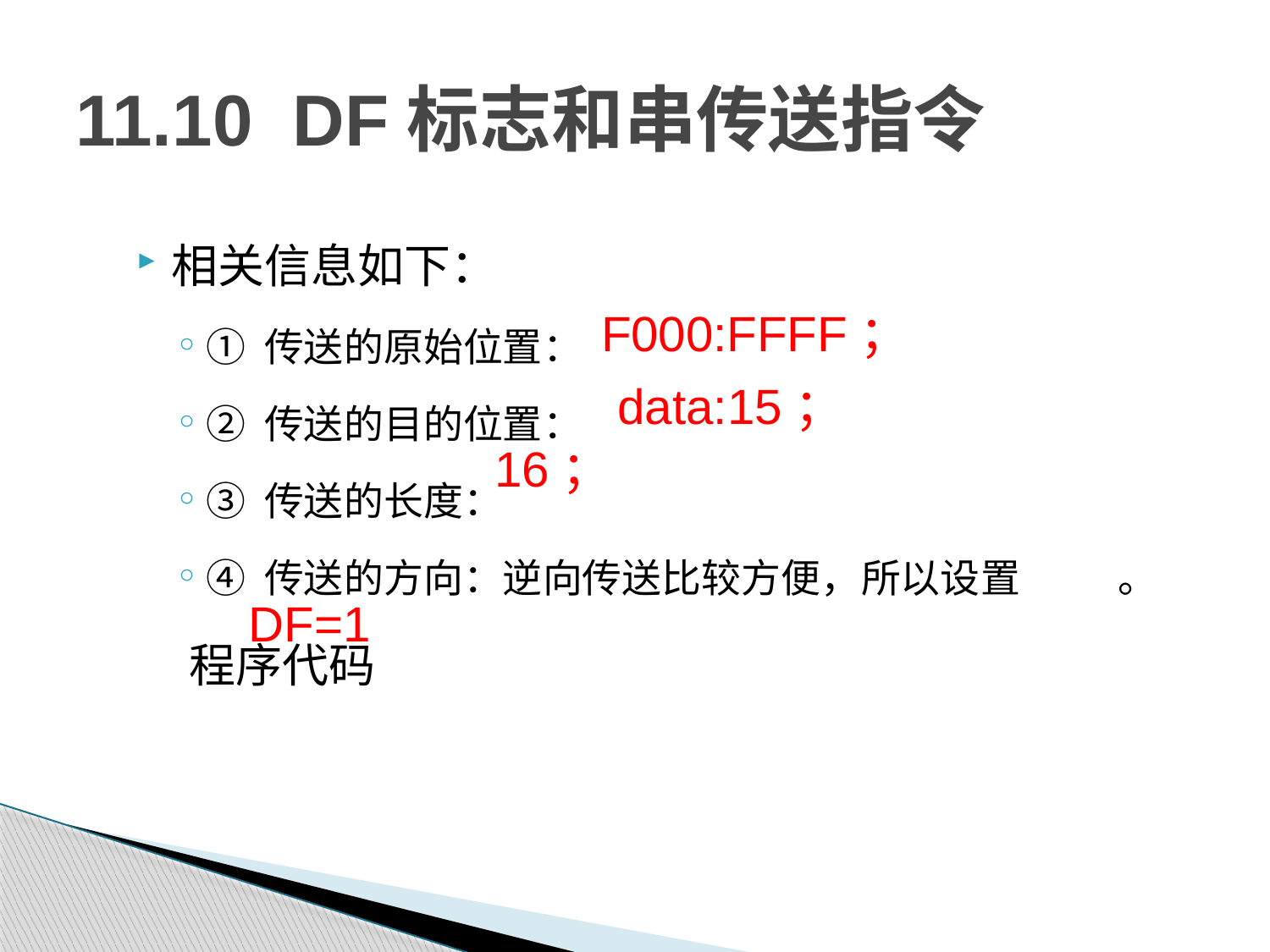

# 11.10  DF标志和串传送指令
相关信息如下：
① 传送的原始位置：
② 传送的目的位置：
③ 传送的长度：
④ 传送的方向：逆向传送比较方便，所以设置           。
    程序代码
F000:FFFF；
data:15；
16；
DF=1